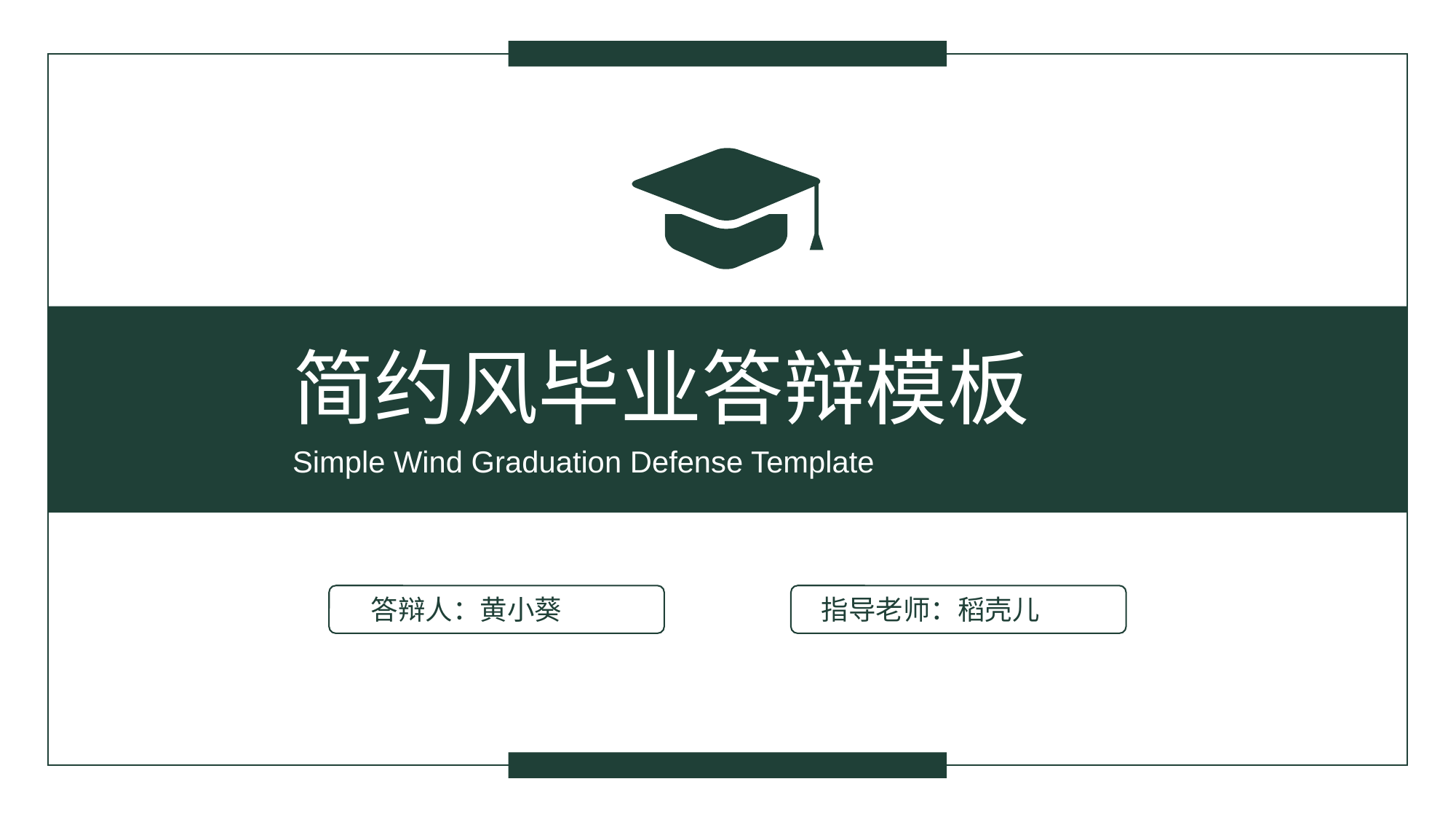

简约风毕业答辩模板
Simple Wind Graduation Defense Template

答辩人：黄小葵
指导老师：稻壳儿